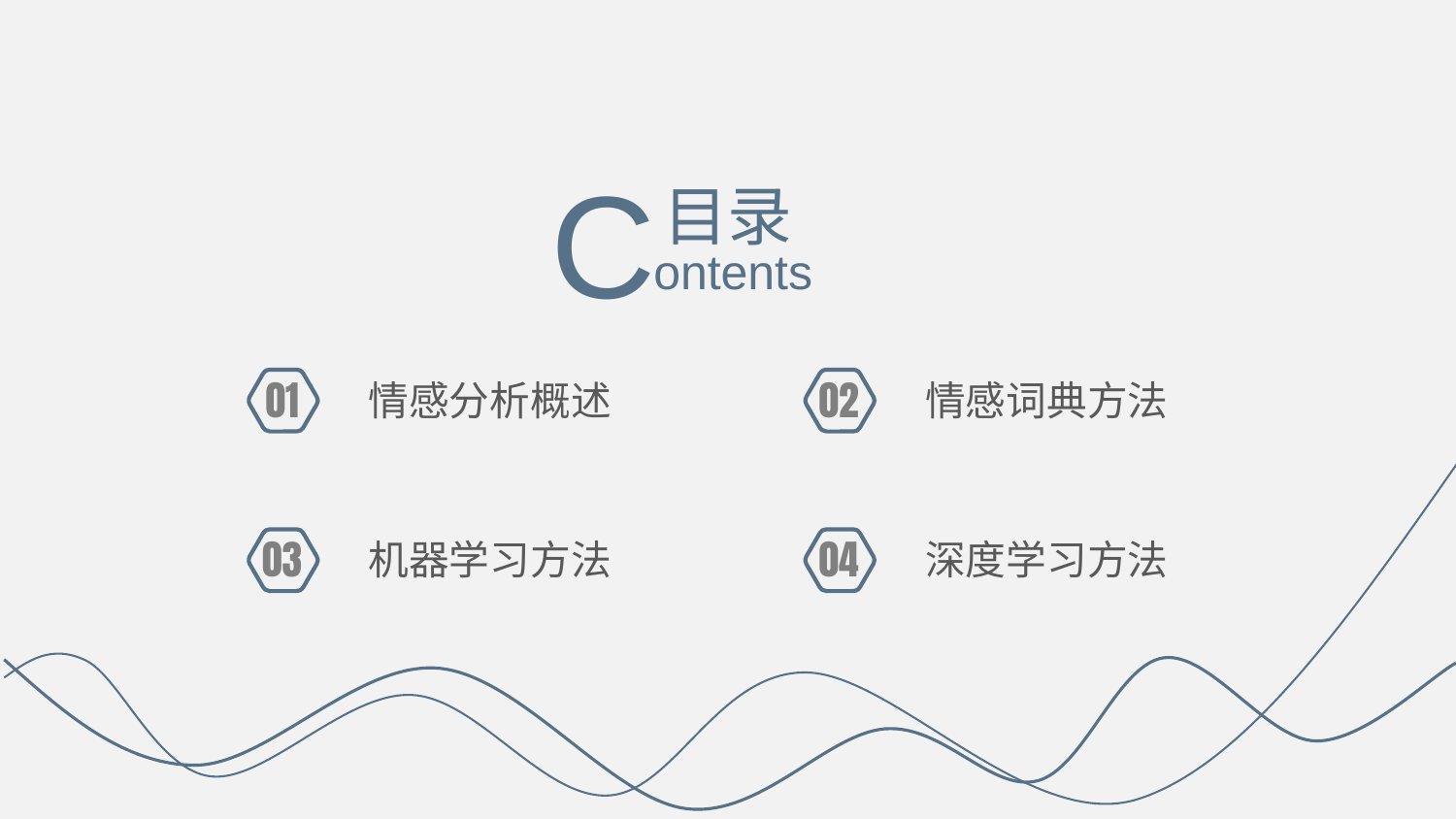

C
目录
ontents
情感分析概述
情感词典方法

01

02

机器学习方法
深度学习方法

03

04